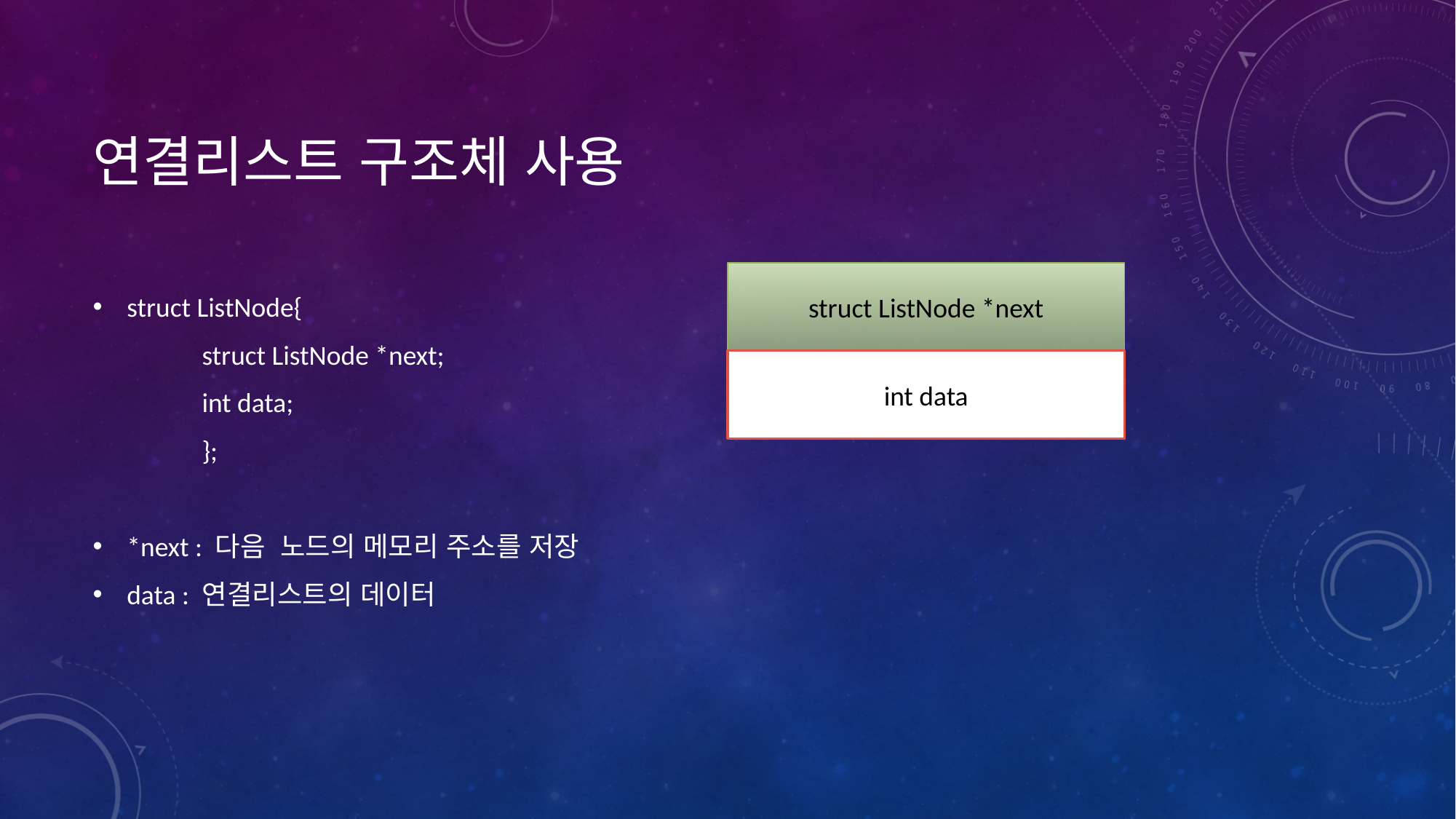

# 연결리스트 구조체 사용
struct ListNode{
	struct ListNode *next;
	int data;
	};

*next : 다음  노드의 메모리 주소를 저장
data : 연결리스트의 데이터

struct ListNode *next
int data